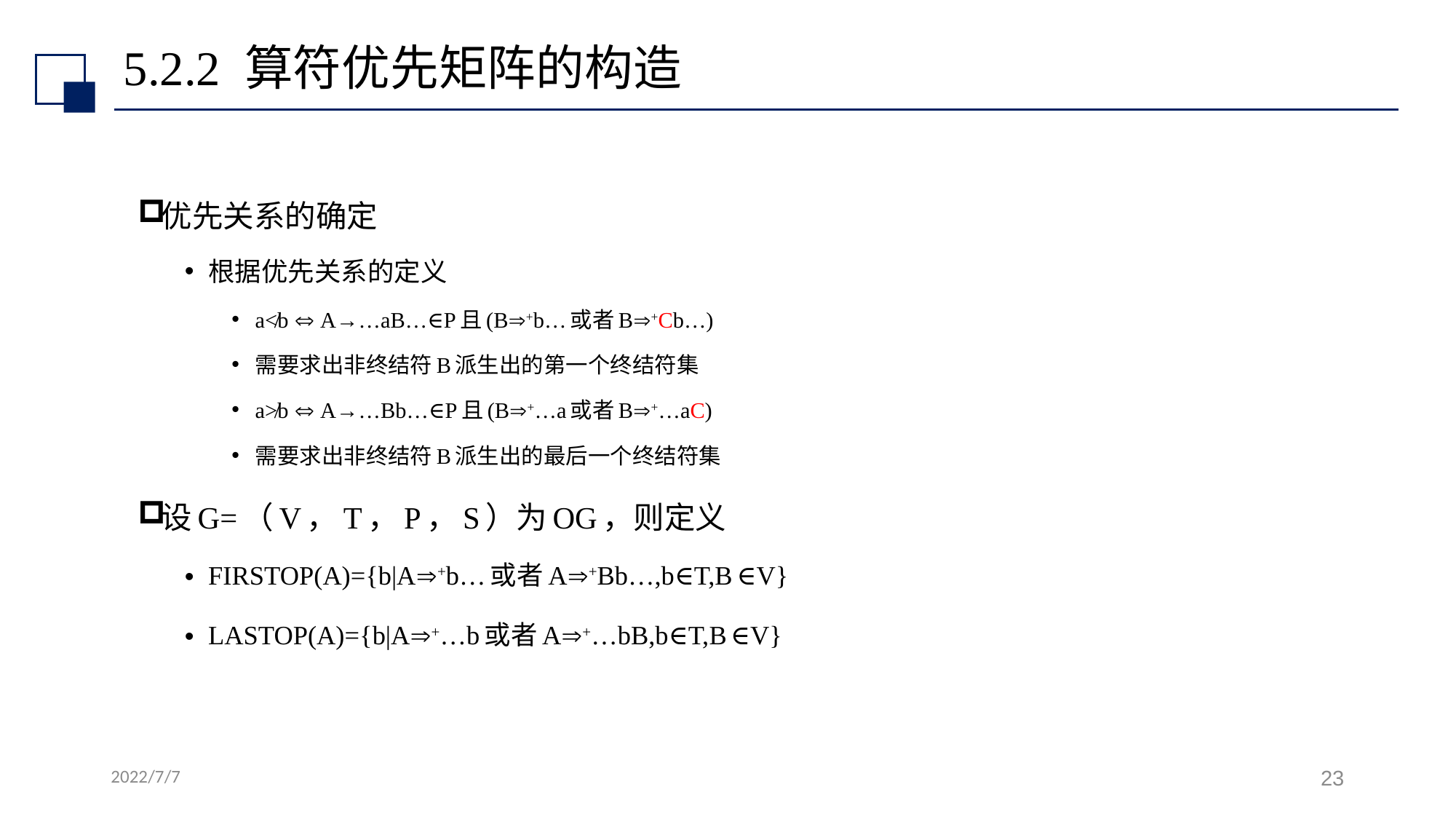

# 5.2.2 算符优先矩阵的构造
优先关系的确定
根据优先关系的定义
a≮b ⇔ A→…aB…∈P且(B⇒+b…或者B⇒+Cb…)
需要求出非终结符B派生出的第一个终结符集
a≯b ⇔ A→…Bb…∈P且(B⇒+…a或者B⇒+…aC)
需要求出非终结符B派生出的最后一个终结符集
设G=（V，T，P，S）为OG，则定义
FIRSTOP(A)={b|A⇒+b…或者A⇒+Bb…,b∈T,B ∈V}
LASTOP(A)={b|A⇒+…b或者A⇒+…bB,b∈T,B ∈V}
2022/7/7
23